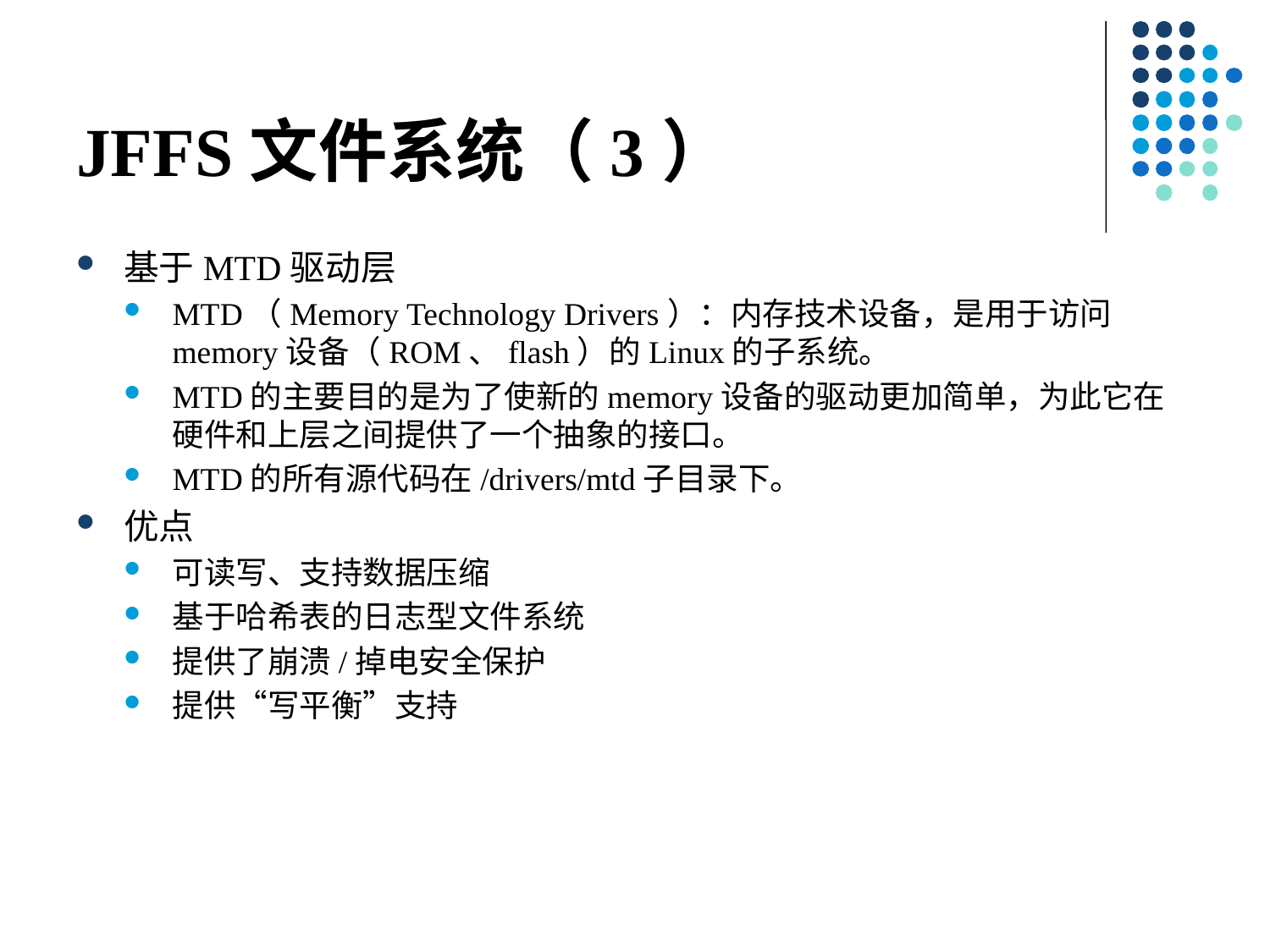

# JFFS文件系统（3）
基于MTD驱动层
MTD（Memory Technology Drivers）：内存技术设备，是用于访问memory设备（ROM、flash）的Linux的子系统。
MTD的主要目的是为了使新的memory设备的驱动更加简单，为此它在硬件和上层之间提供了一个抽象的接口。
MTD的所有源代码在/drivers/mtd子目录下。
优点
可读写、支持数据压缩
基于哈希表的日志型文件系统
提供了崩溃/掉电安全保护
提供“写平衡”支持